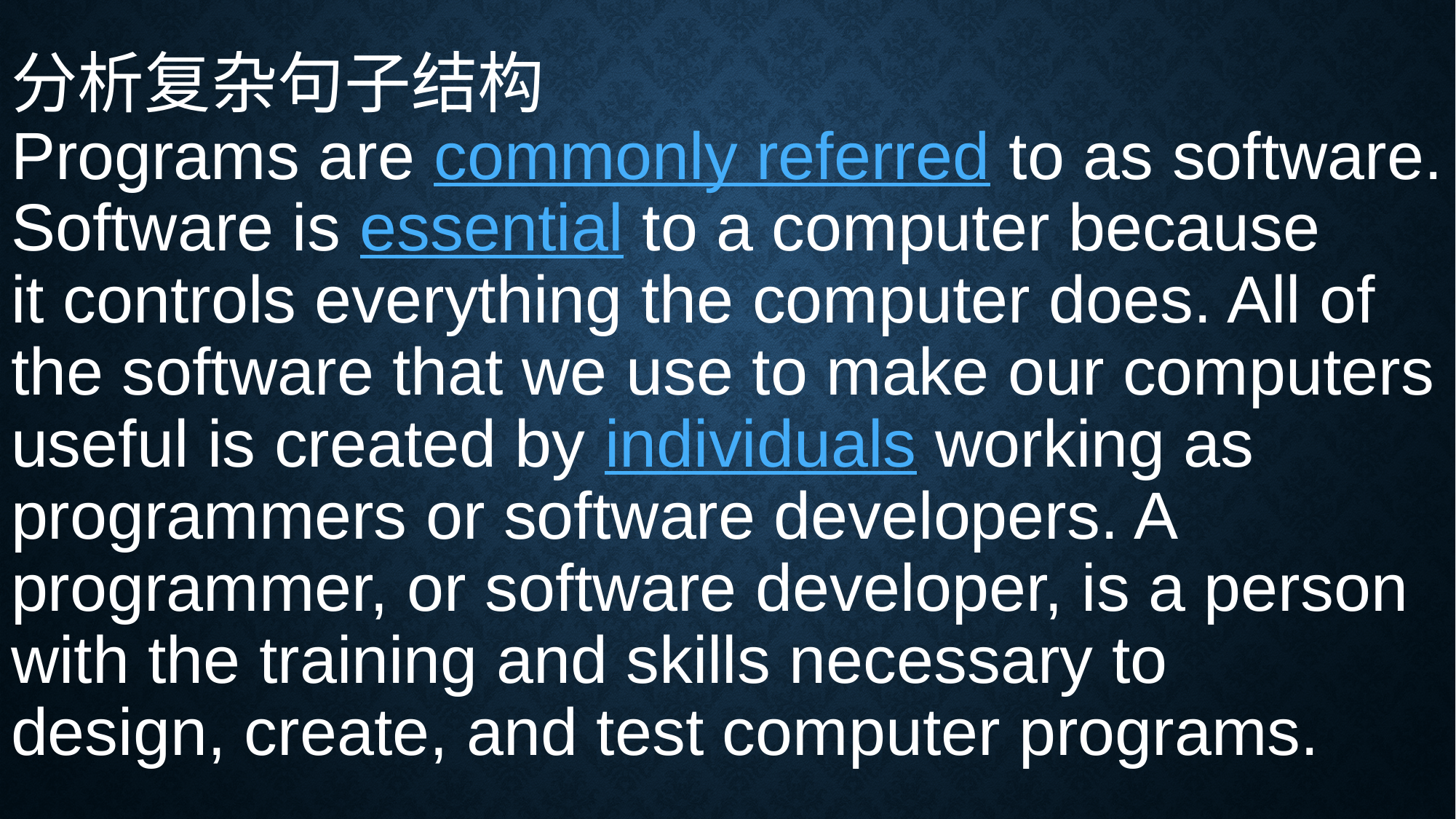

# 分析复杂句子结构 Programs are commonly referred to as software. Software is essential to a computer because it controls everything the computer does. All of the software that we use to make our computers useful is created by individuals working as programmers or software developers. A programmer, or software developer, is a person with the training and skills necessary to design, create, and test computer programs.